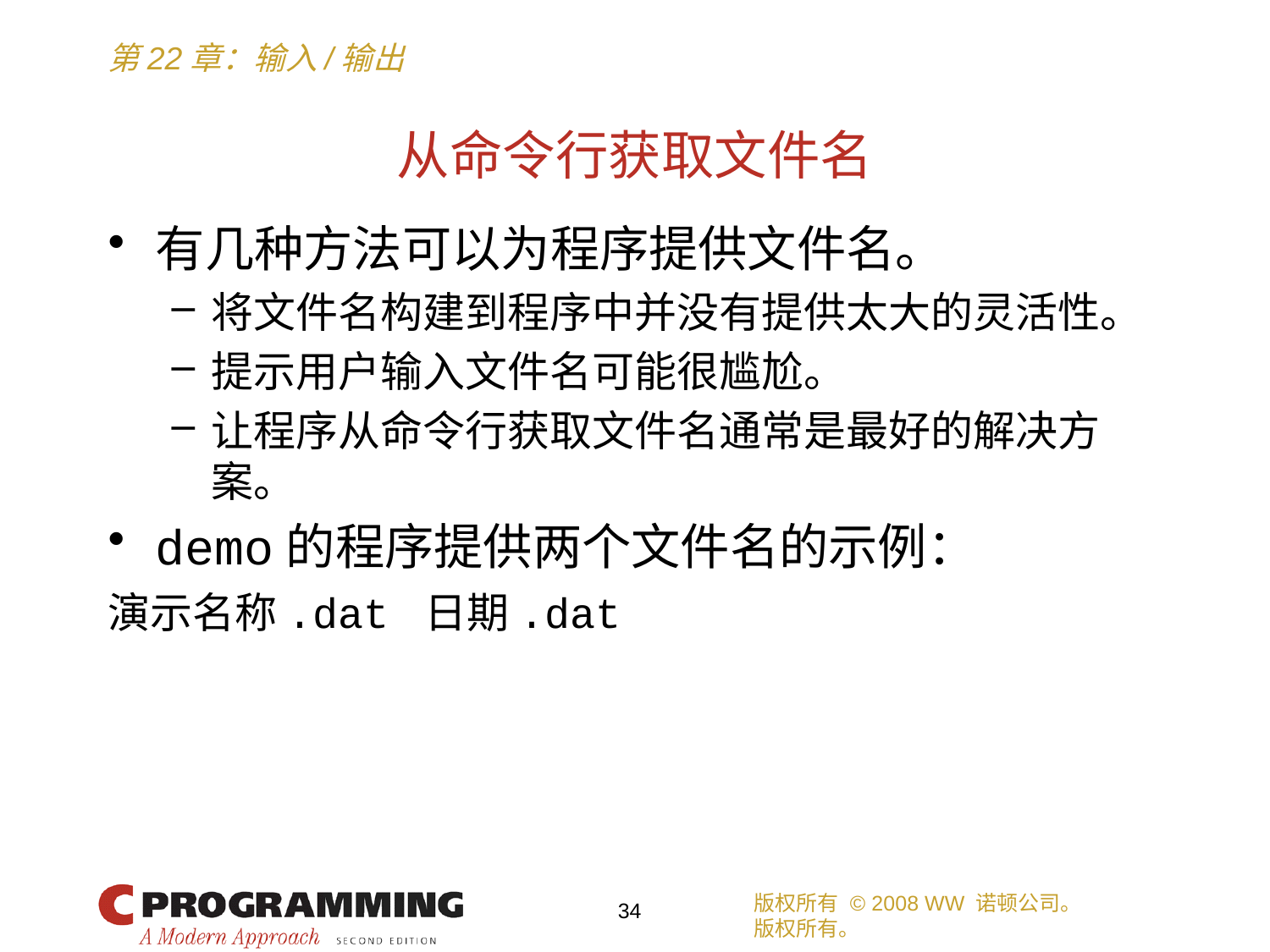

# 从命令行获取文件名
有几种方法可以为程序提供文件名。
将文件名构建到程序中并没有提供太大的灵活性。
提示用户输入文件名可能很尴尬。
让程序从命令行获取文件名通常是最好的解决方案。
demo的程序提供两个文件名的示例：
演示名称.dat 日期.dat

版权所有 © 2008 WW 诺顿公司。
版权所有。
34